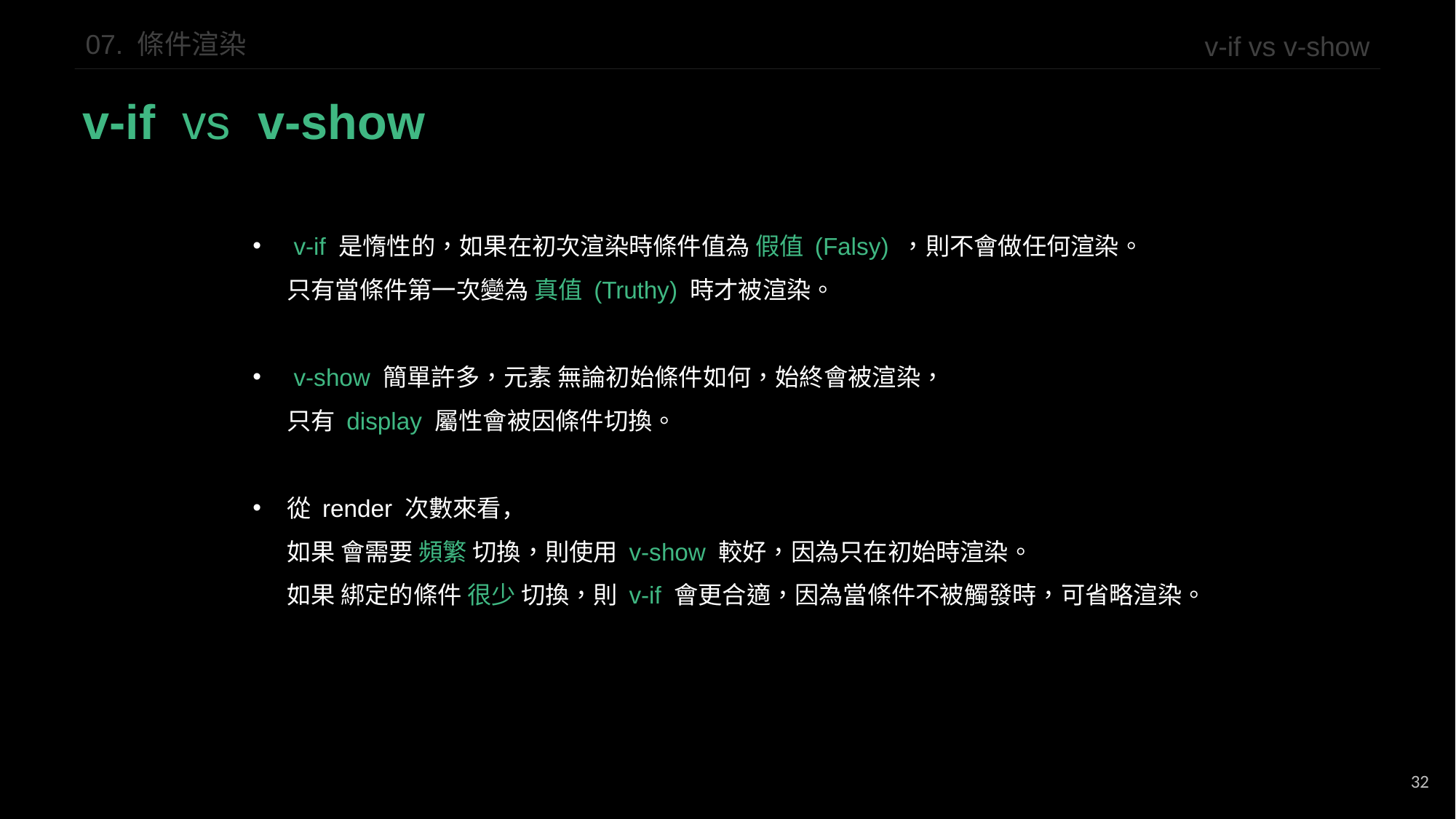

v-if vs v-show
07. 條件渲染
v-if  vs  v-show
 v-if 是惰性的，如果在初次渲染時條件值為 假值 (Falsy) ，則不會做任何渲染。
只有當條件第一次變為 真值 (Truthy) 時才被渲染。

 v-show 簡單許多，元素 無論初始條件如何，始終會被渲染，
只有 display 屬性會被因條件切換。

從 render 次數來看，
如果 會需要 頻繁 切換，則使用 v-show 較好，因為只在初始時渲染。
如果 綁定的條件 很少 切換，則 v-if 會更合適，因為當條件不被觸發時，可省略渲染。
32